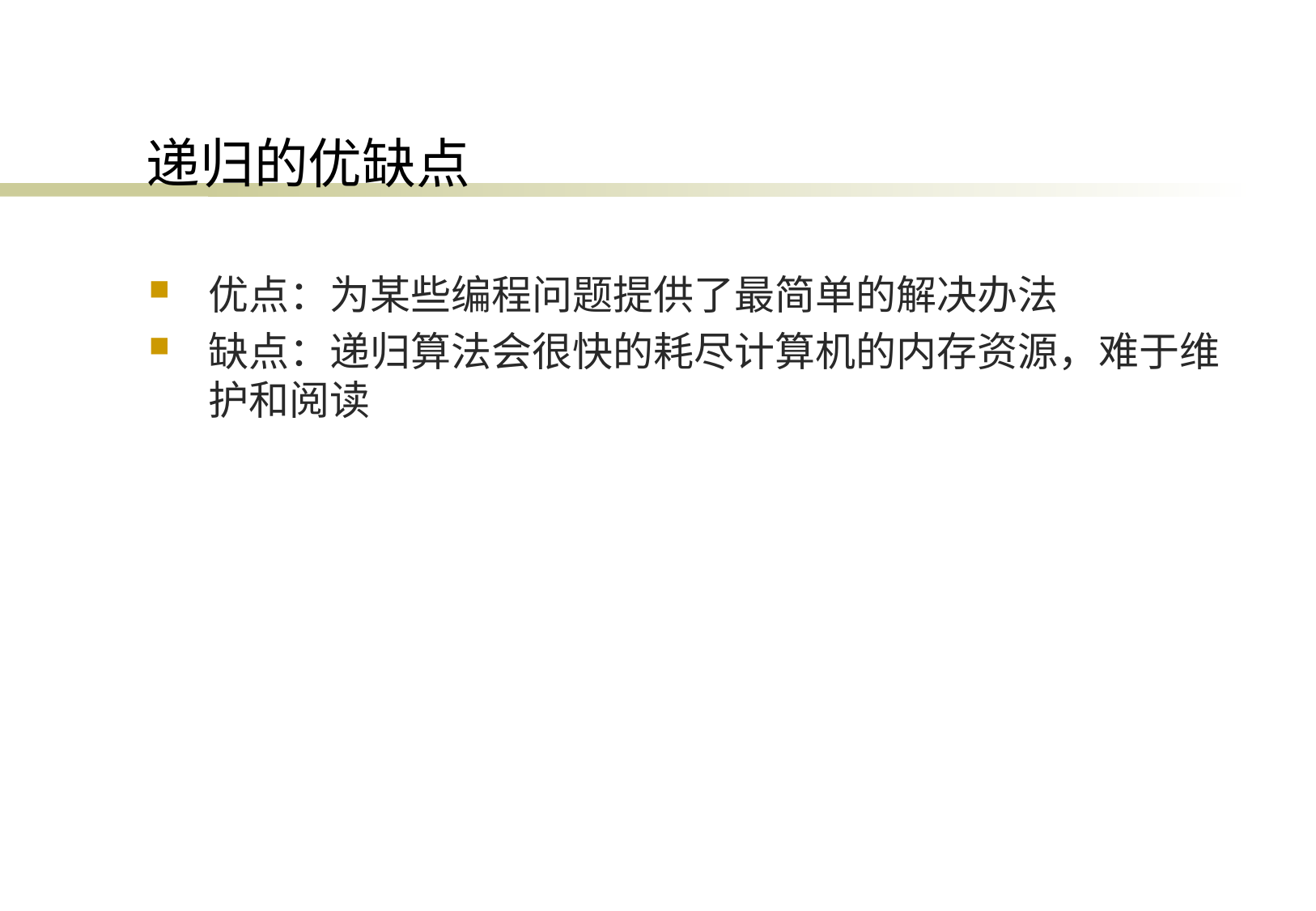

# 递归的优缺点
优点：为某些编程问题提供了最简单的解决办法
缺点：递归算法会很快的耗尽计算机的内存资源，难于维护和阅读